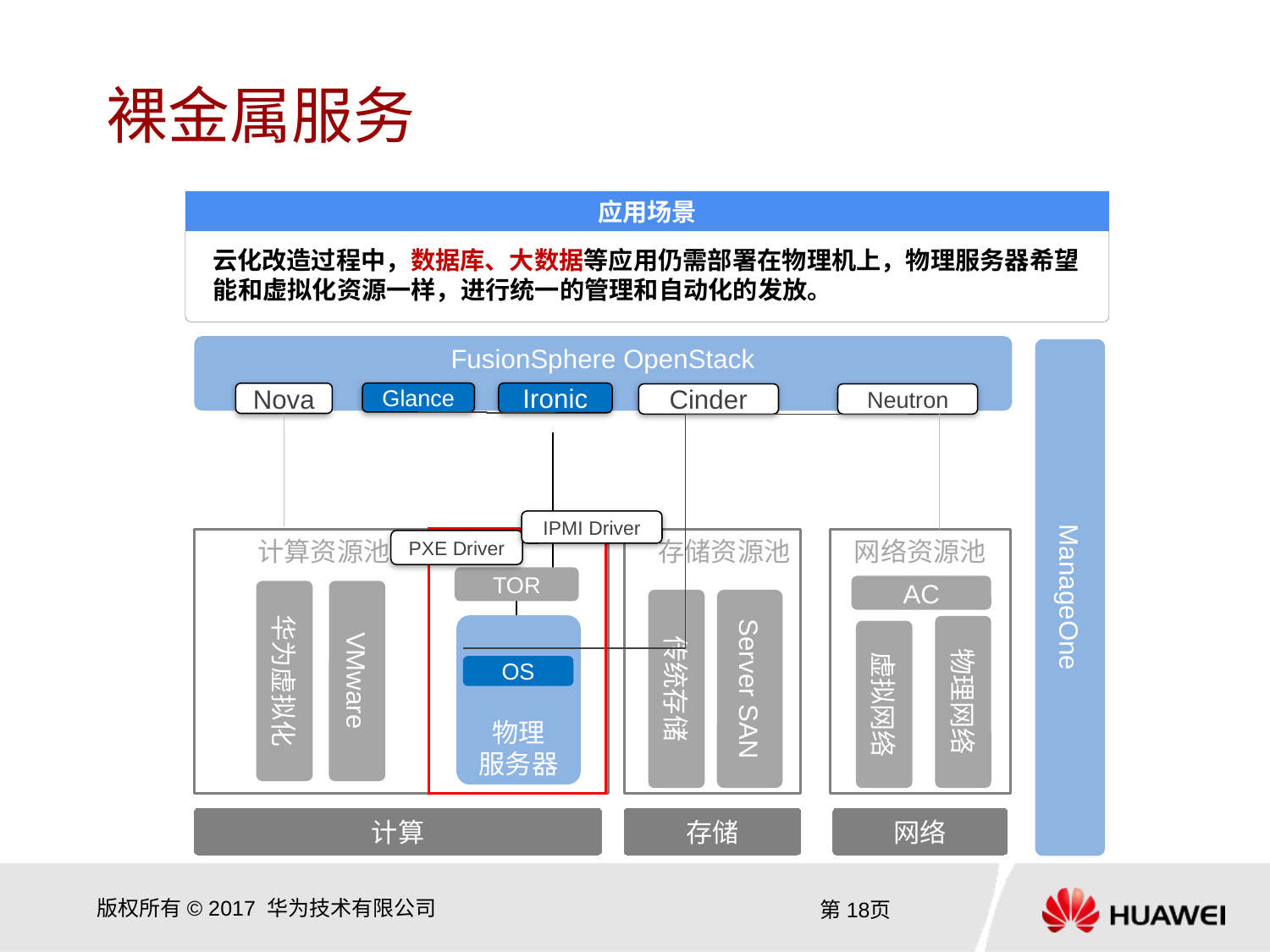

# 裸金属服务
应用场景
云化改造过程中，数据库、大数据等应用仍需部署在物理机上，物理服务器希望能和虚拟化资源一样，进行统一的管理和自动化的发放。
FusionSphere OpenStack

ManageOne

Glance
Ironic
Nova
Cinder
Neutron

计算资源池
   存储资源池
网络资源池
PXE Driver
TOR
AC
华为虚拟化
VMware
传统存储
Server SAN

物理
服务器
物理网络
虚拟网络
OS
计算
存储
网络
IPMI Driver